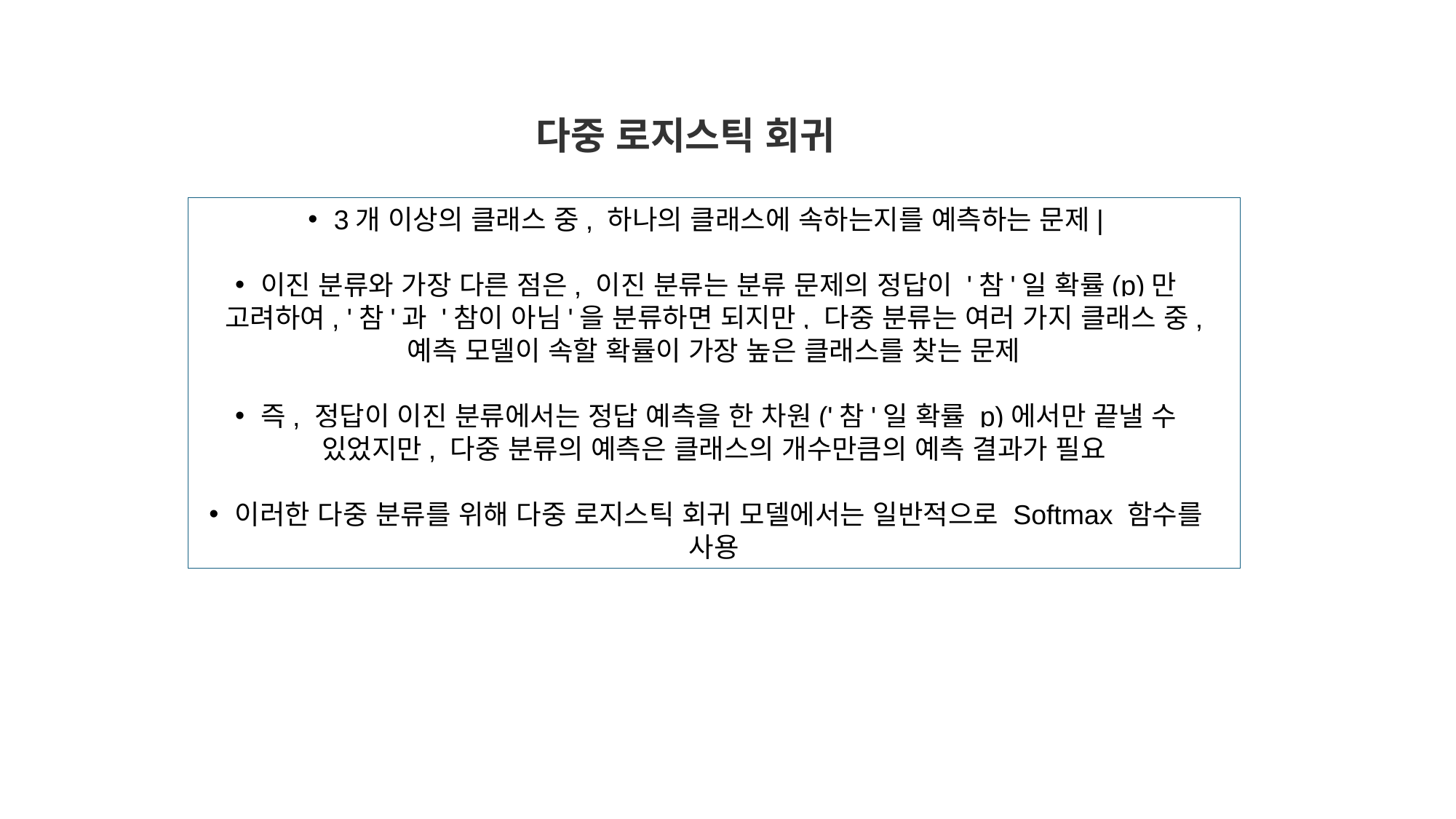

다중 로지스틱 회귀
3개 이상의 클래스 중, 하나의 클래스에 속하는지를 예측하는 문제|
이진 분류와 가장 다른 점은, 이진 분류는 분류 문제의 정답이 '참'일 확률(p)만 고려하여, '참'과 '참이 아님'을 분류하면 되지만, 다중 분류는 여러 가지 클래스 중, 예측 모델이 속할 확률이 가장 높은 클래스를 찾는 문제
즉, 정답이 이진 분류에서는 정답 예측을 한 차원('참'일 확률 p)에서만 끝낼 수 있었지만, 다중 분류의 예측은 클래스의 개수만큼의 예측 결과가 필요
이러한 다중 분류를 위해 다중 로지스틱 회귀 모델에서는 일반적으로 Softmax 함수를 사용